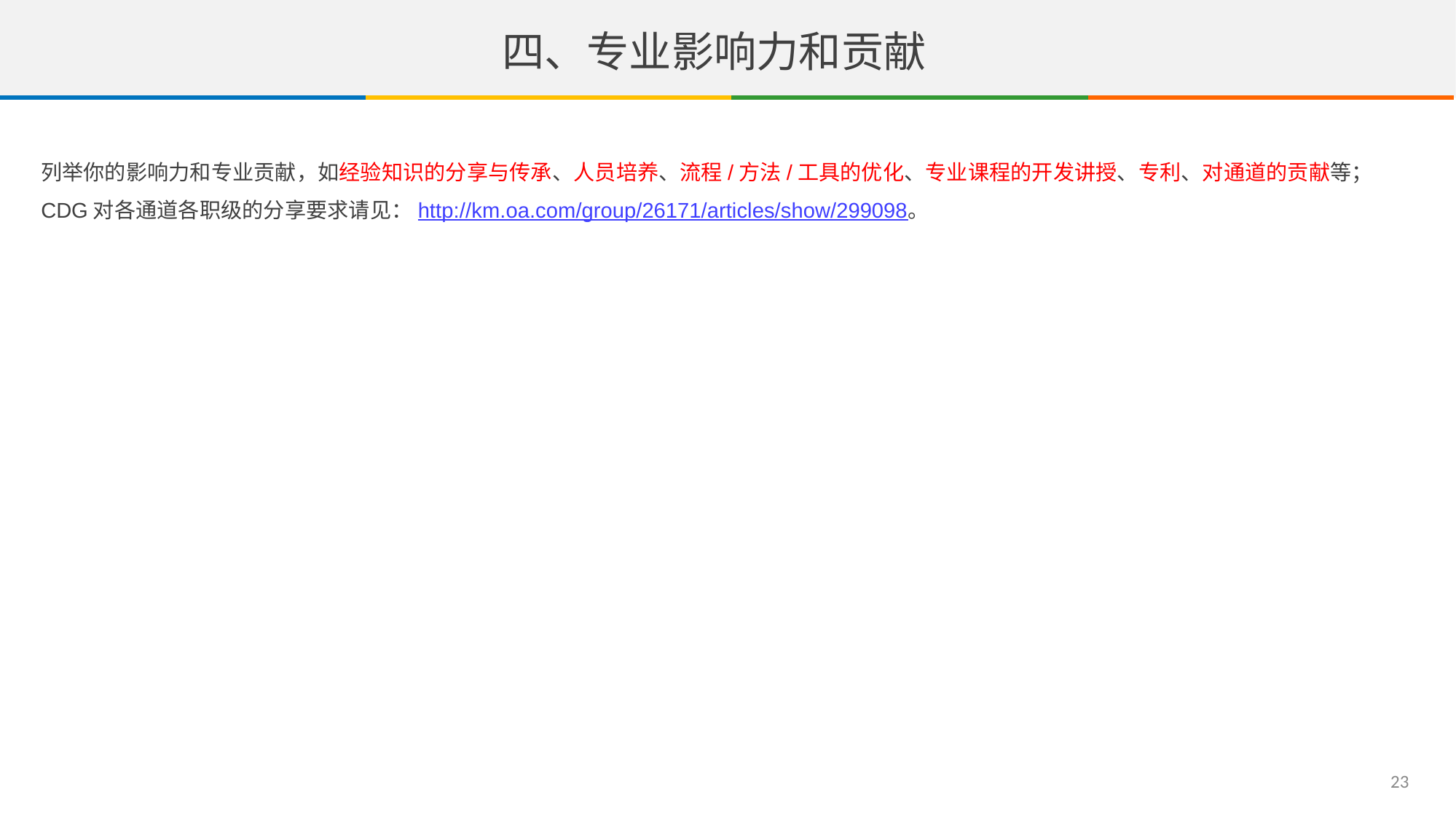

四、专业影响力和贡献
列举你的影响力和专业贡献，如经验知识的分享与传承、人员培养、流程/方法/工具的优化、专业课程的开发讲授、专利、对通道的贡献等；
CDG对各通道各职级的分享要求请见：http://km.oa.com/group/26171/articles/show/299098。
23